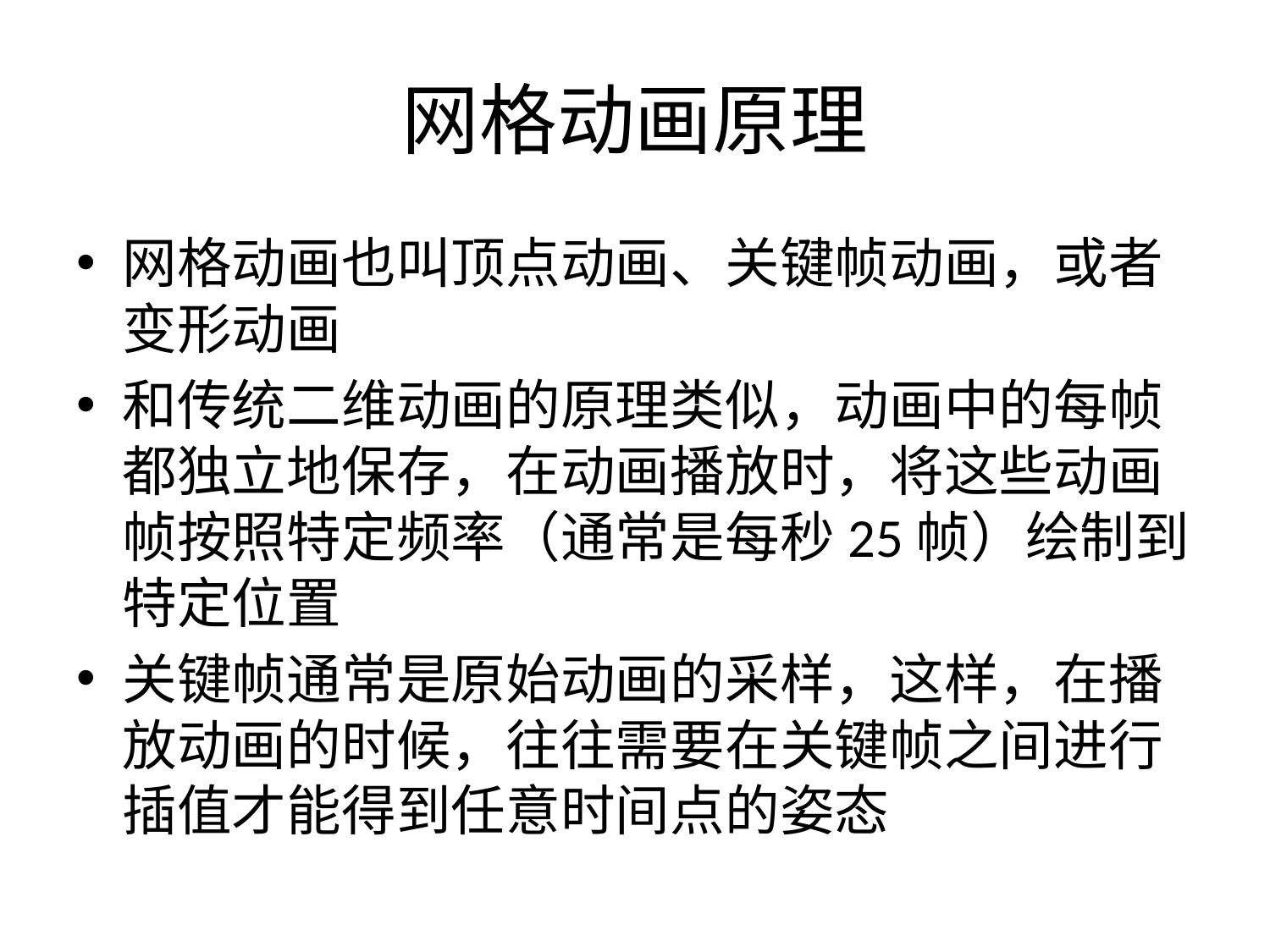

# 网格动画原理
网格动画也叫顶点动画、关键帧动画，或者变形动画
和传统二维动画的原理类似，动画中的每帧都独立地保存，在动画播放时，将这些动画帧按照特定频率（通常是每秒25帧）绘制到特定位置
关键帧通常是原始动画的采样，这样，在播放动画的时候，往往需要在关键帧之间进行插值才能得到任意时间点的姿态